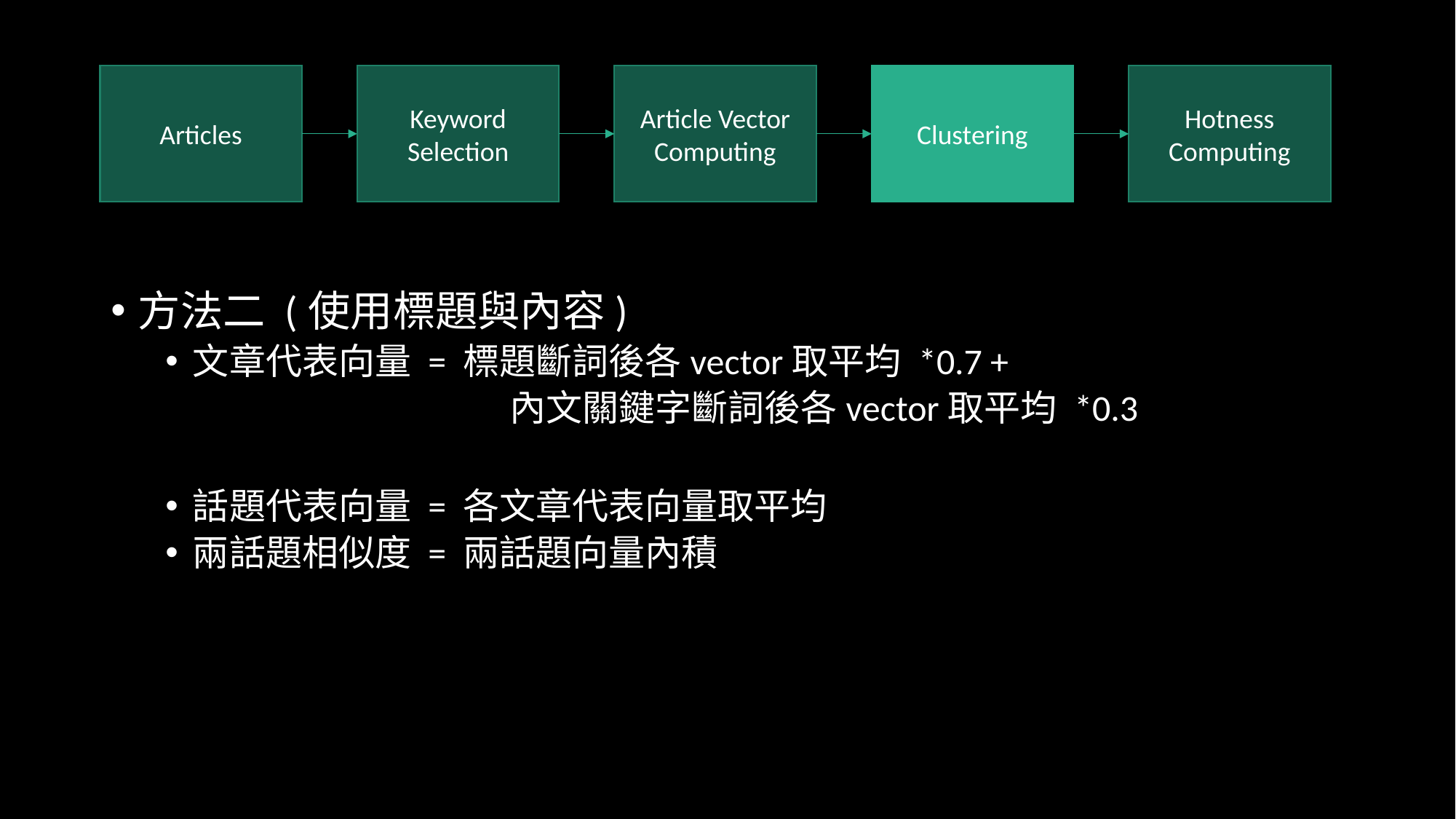

#
Keyword
Selection
Article Vector
Computing
Clustering
Hotness Computing
Articles

方法二 (使用標題與內容)
文章代表向量 = 標題斷詞後各vector取平均 *0.7 +
			 內文關鍵字斷詞後各vector取平均 *0.3

話題代表向量 = 各文章代表向量取平均
兩話題相似度 = 兩話題向量內積